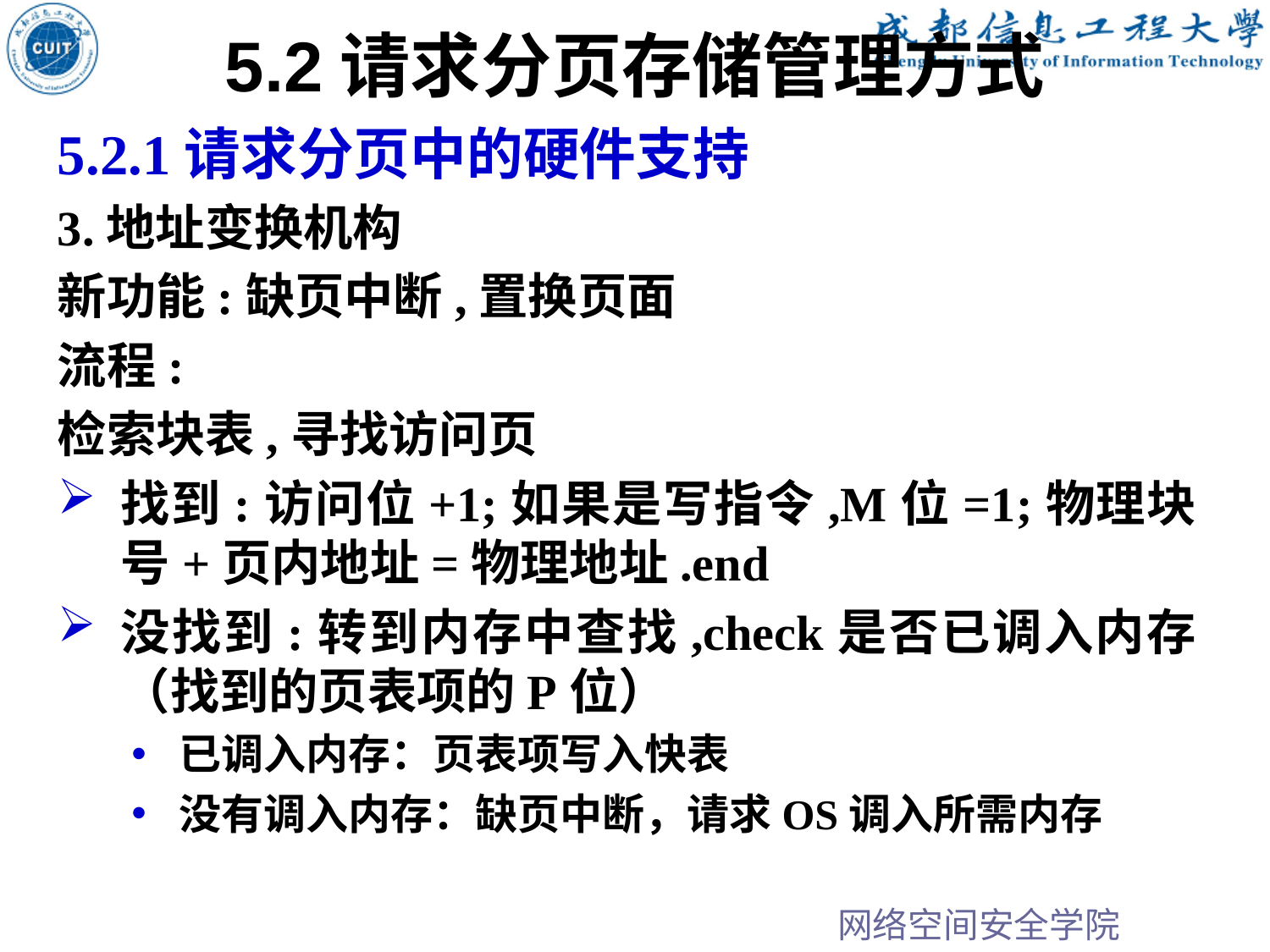

5.2请求分页存储管理方式
5.2.1请求分页中的硬件支持
3.地址变换机构
新功能:缺页中断,置换页面
流程:
检索块表,寻找访问页
找到:访问位+1;如果是写指令,M位=1;物理块号+页内地址=物理地址.end
没找到:转到内存中查找,check是否已调入内存（找到的页表项的P位）
已调入内存：页表项写入快表
没有调入内存：缺页中断，请求OS调入所需内存